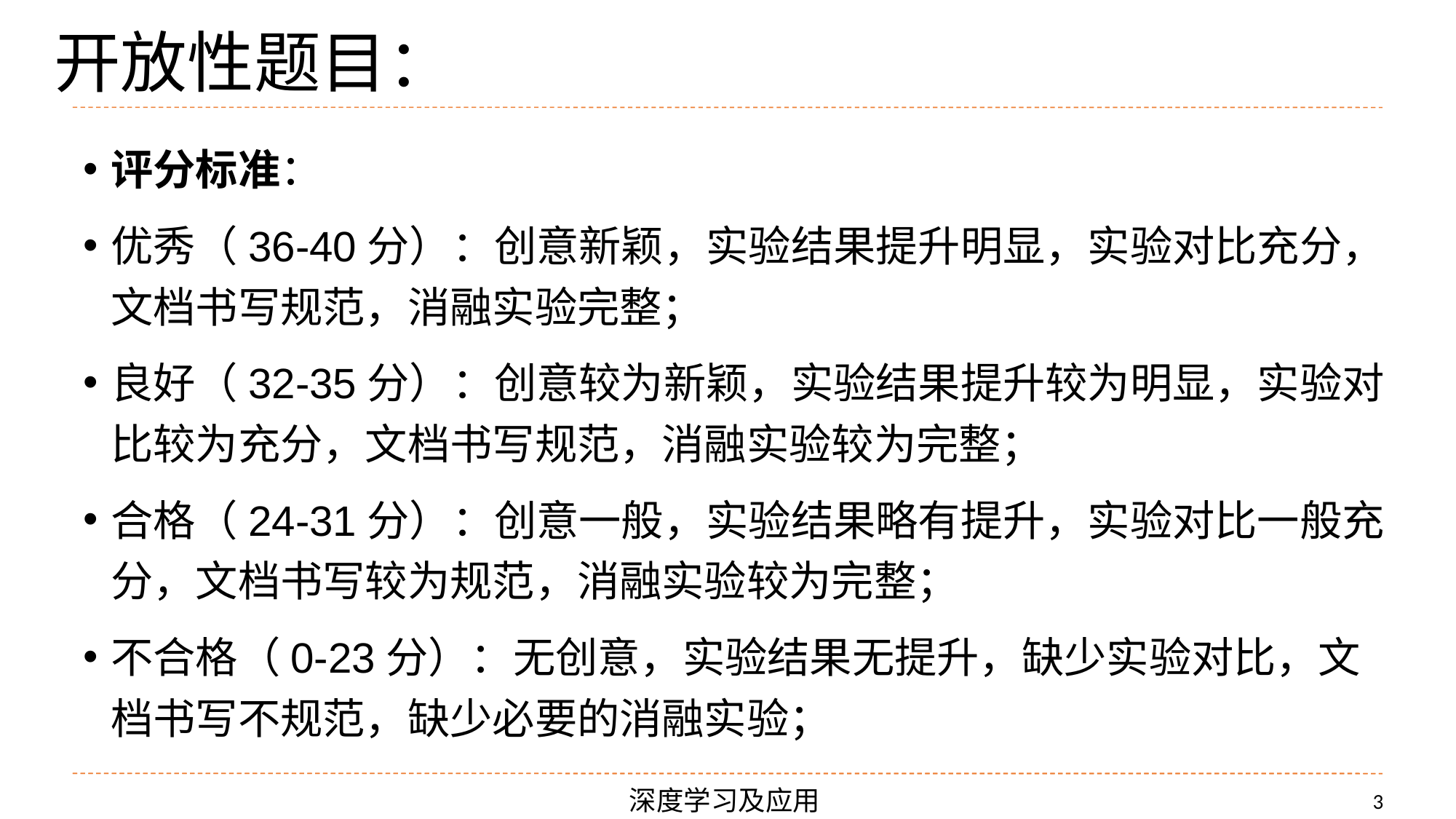

# 开放性题目：
评分标准：
优秀（36-40分）：创意新颖，实验结果提升明显，实验对比充分，文档书写规范，消融实验完整；
良好（32-35分）：创意较为新颖，实验结果提升较为明显，实验对比较为充分，文档书写规范，消融实验较为完整；
合格（24-31分）：创意一般，实验结果略有提升，实验对比一般充分，文档书写较为规范，消融实验较为完整；
不合格（0-23分）：无创意，实验结果无提升，缺少实验对比，文档书写不规范，缺少必要的消融实验；